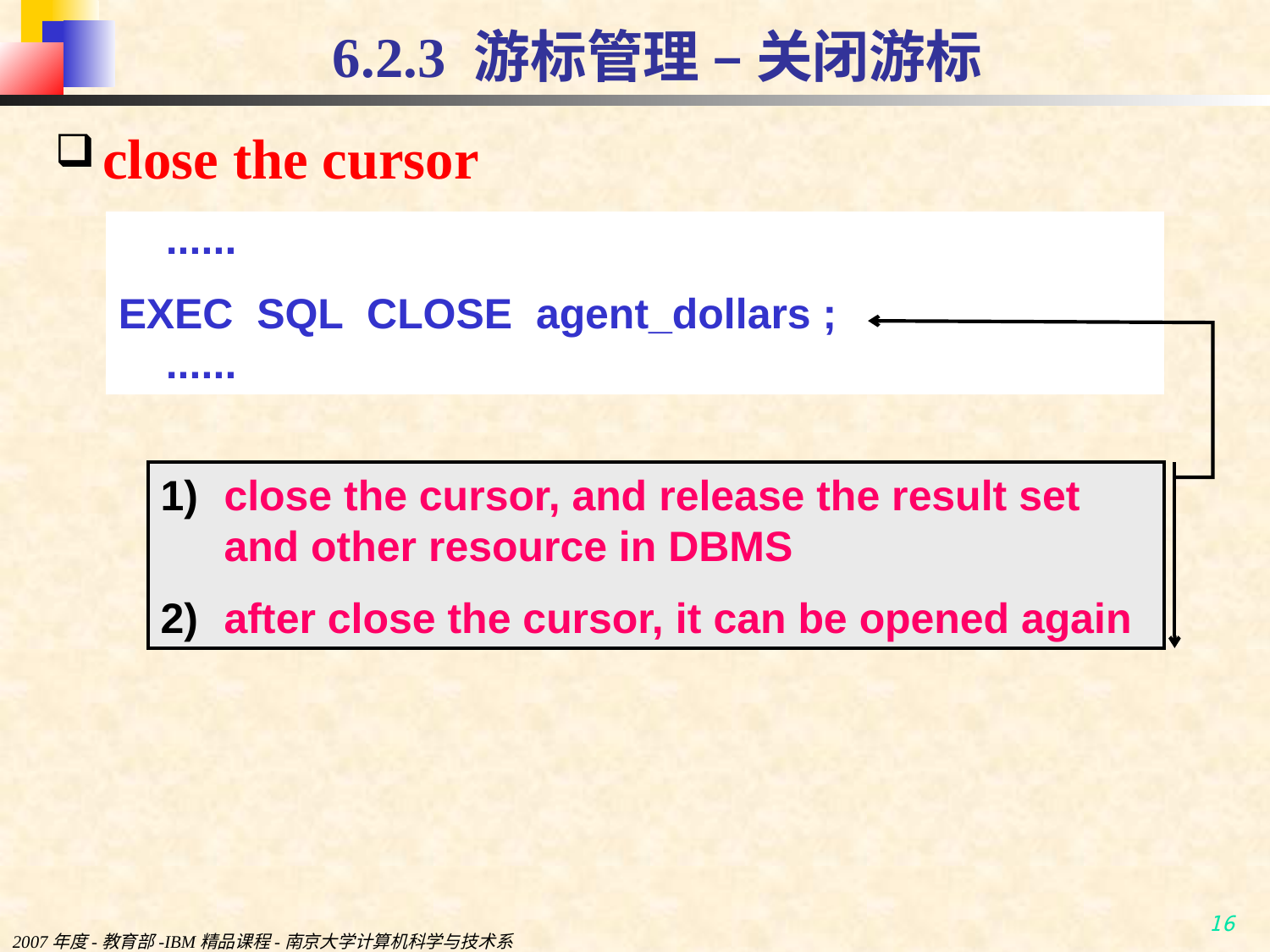

# 6.2.3 游标管理 – 关闭游标
close the cursor
    ......

EXEC  SQL  CLOSE  agent_dollars ;
    ......
close the cursor, and release the result set and other resource in DBMS
after close the cursor, it can be opened again
16
2007年度-教育部-IBM精品课程-南京大学计算机科学与技术系